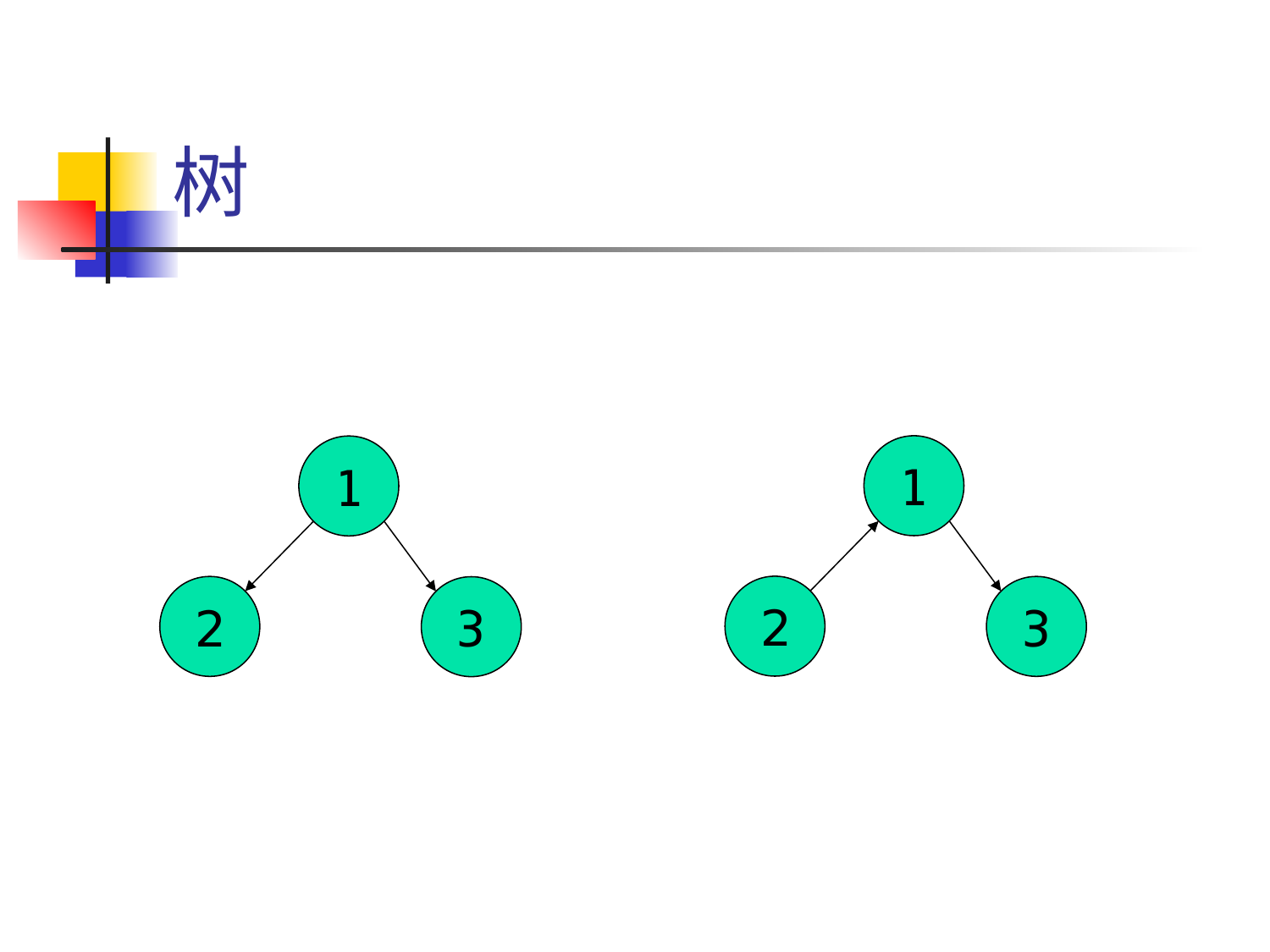

# 树
1
2
3
1
2
3